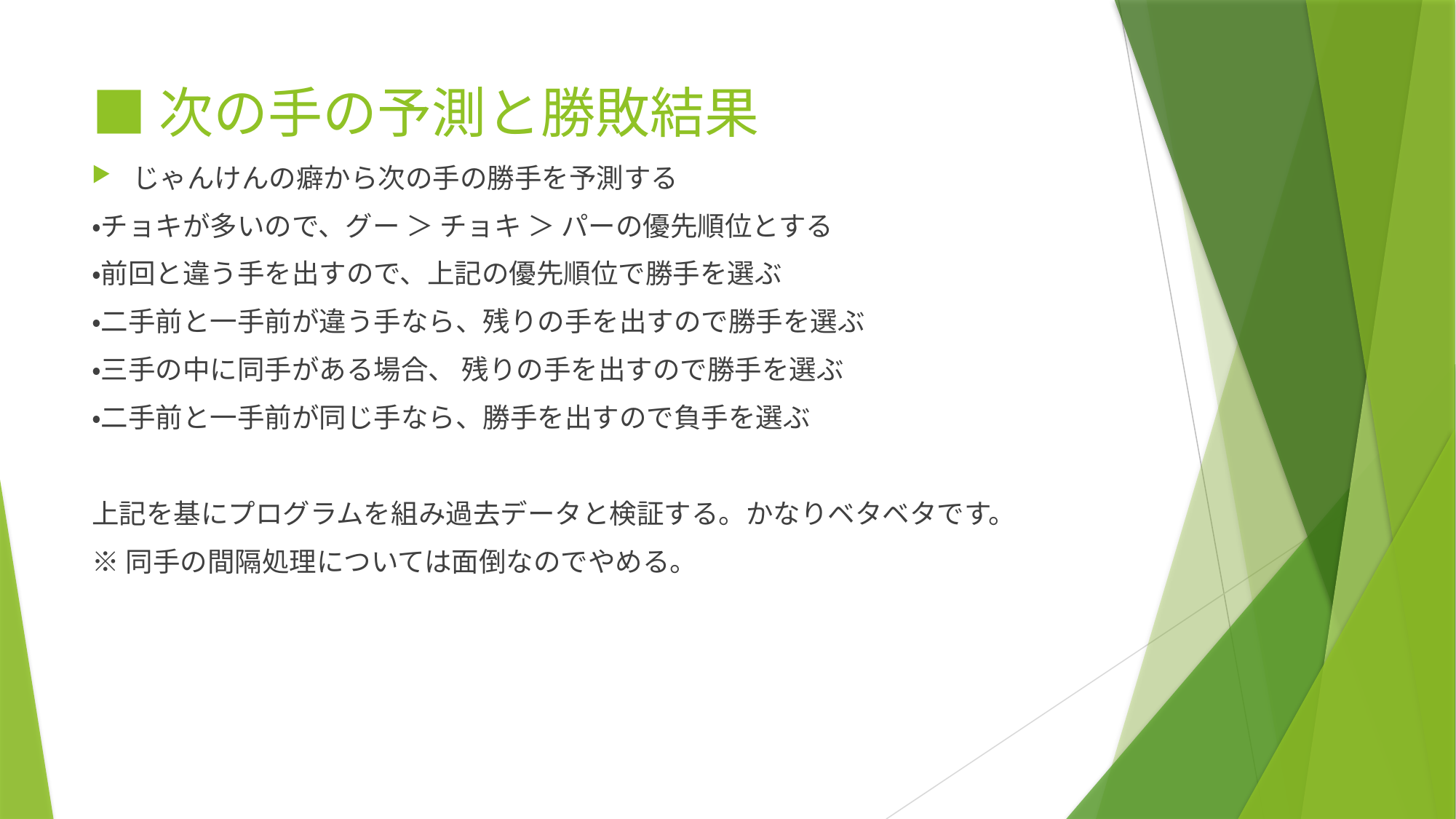

# ■次の手の予測と勝敗結果
じゃんけんの癖から次の手の勝手を予測する
・チョキが多いので、グー ＞ チョキ ＞ パーの優先順位とする
・前回と違う手を出すので、上記の優先順位で勝手を選ぶ
・二手前と一手前が違う手なら、残りの手を出すので勝手を選ぶ
・三手の中に同手がある場合、 残りの手を出すので勝手を選ぶ
・二手前と一手前が同じ手なら、勝手を出すので負手を選ぶ

上記を基にプログラムを組み過去データと検証する。かなりベタベタです。
※同手の間隔処理については面倒なのでやめる。